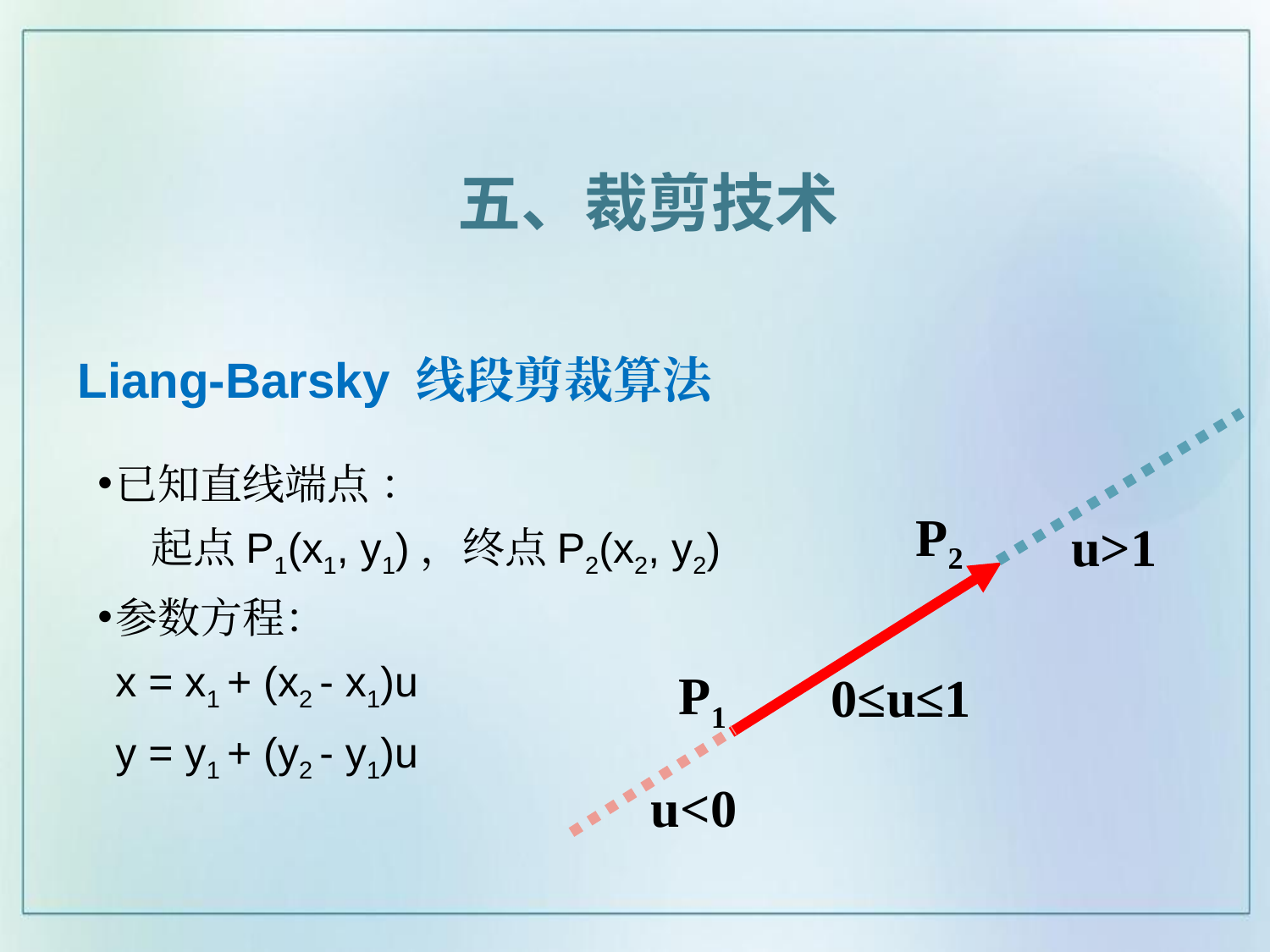

五、裁剪技术
# Liang-Barsky 线段剪裁算法

P2
u>1

P1
0≤u≤1

u<0
已知直线端点 ：
    起点P1(x1, y1)，终点P2(x2, y2)
参数方程：
	x = x1 + (x2 - x1)u
	y = y1 + (y2 - y1)u